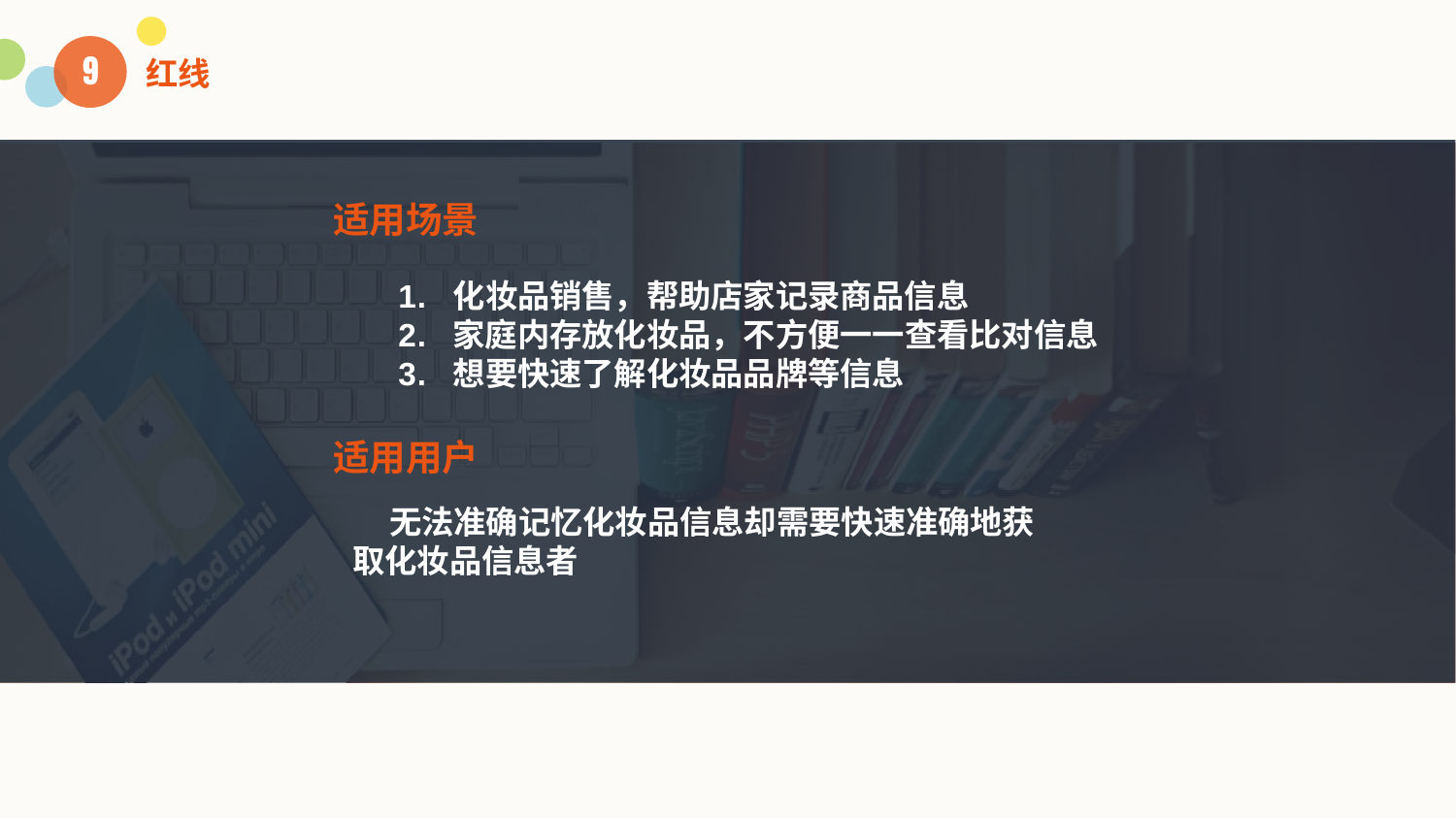

9
红线

适用场景
化妆品销售，帮助店家记录商品信息
家庭内存放化妆品，不方便一一查看比对信息
想要快速了解化妆品品牌等信息
适用用户
    无法准确记忆化妆品信息却需要快速准确地获取化妆品信息者